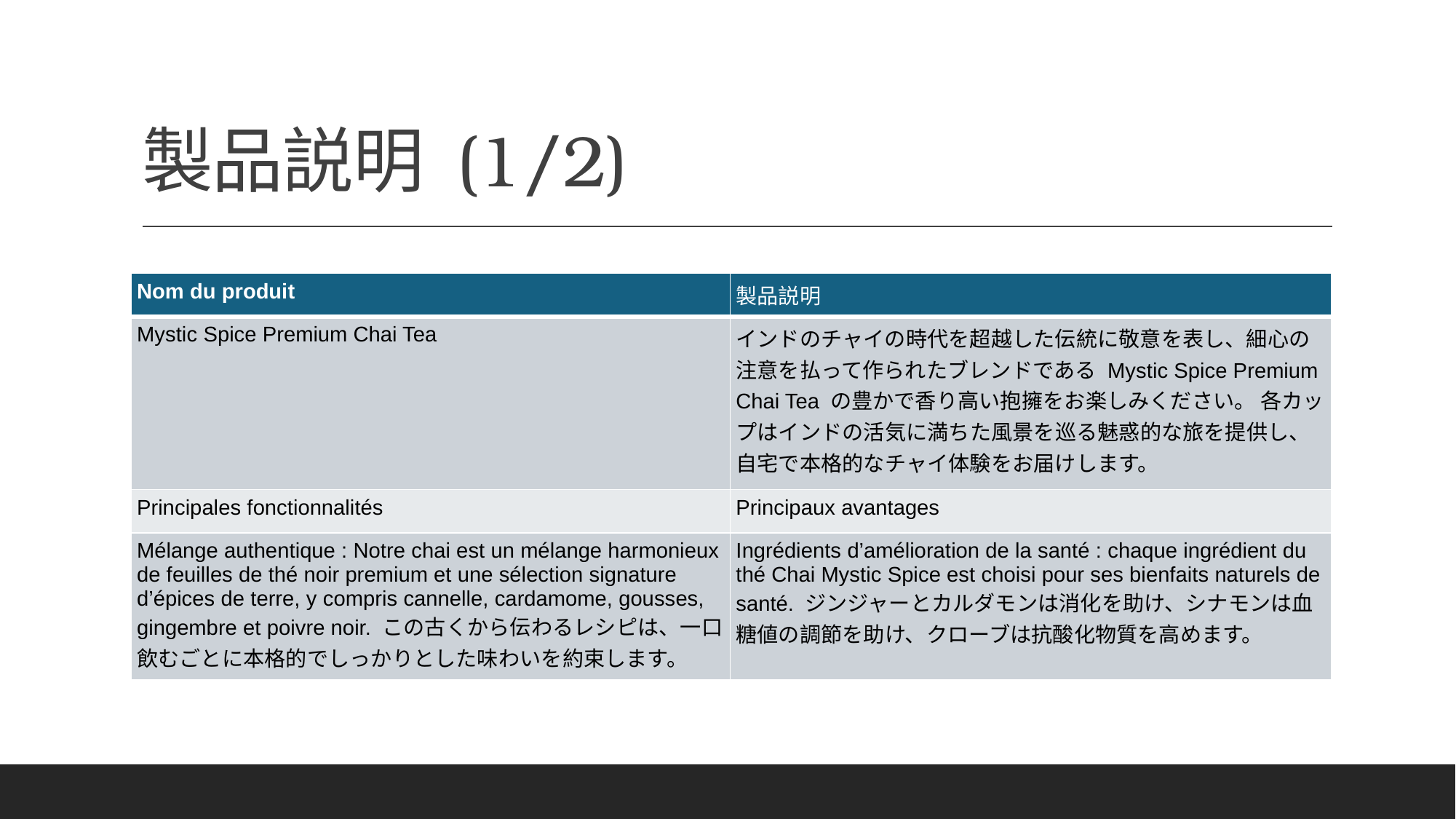

# 製品説明 (1/2)
| Nom du produit | 製品説明 |
| --- | --- |
| Mystic Spice Premium Chai Tea | インドのチャイの時代を超越した伝統に敬意を表し、細心の注意を払って作られたブレンドである Mystic Spice Premium Chai Tea の豊かで香り高い抱擁をお楽しみください。 各カップはインドの活気に満ちた風景を巡る魅惑的な旅を提供し、自宅で本格的なチャイ体験をお届けします。 |
| Principales fonctionnalités | Principaux avantages |
| Mélange authentique : Notre chai est un mélange harmonieux de feuilles de thé noir premium et une sélection signature d’épices de terre, y compris cannelle, cardamome, gousses, gingembre et poivre noir. この古くから伝わるレシピは、一口飲むごとに本格的でしっかりとした味わいを約束します。 | Ingrédients d’amélioration de la santé : chaque ingrédient du thé Chai Mystic Spice est choisi pour ses bienfaits naturels de santé. ジンジャーとカルダモンは消化を助け、シナモンは血糖値の調節を助け、クローブは抗酸化物質を高めます。 |